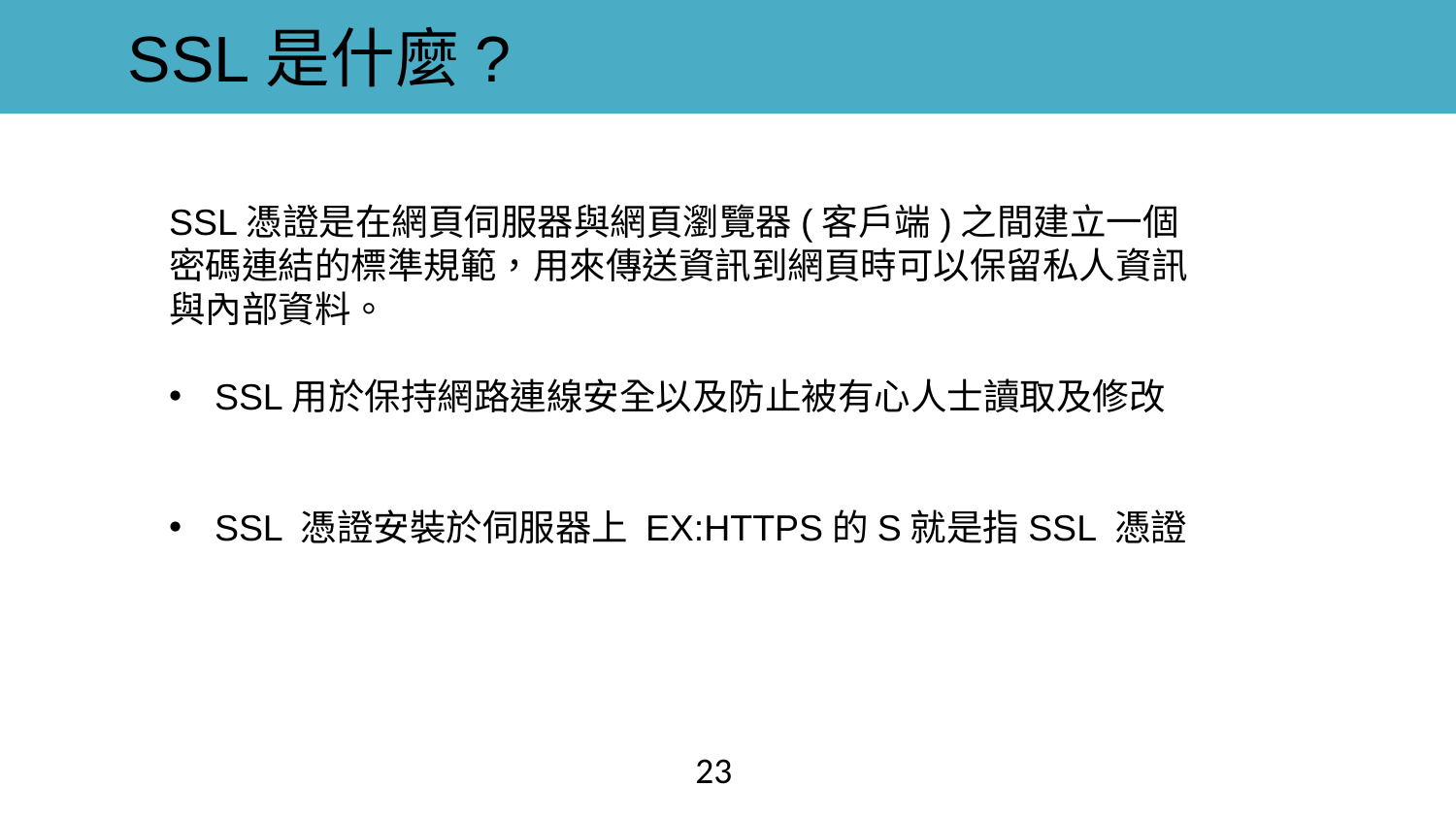

SSL是什麼?
SSL憑證是在網頁伺服器與網頁瀏覽器(客戶端)之間建立一個密碼連結的標準規範，用來傳送資訊到網頁時可以保留私人資訊與內部資料。

SSL用於保持網路連線安全以及防止被有心人士讀取及修改

SSL 憑證安裝於伺服器上 EX:HTTPS的S就是指SSL 憑證

23